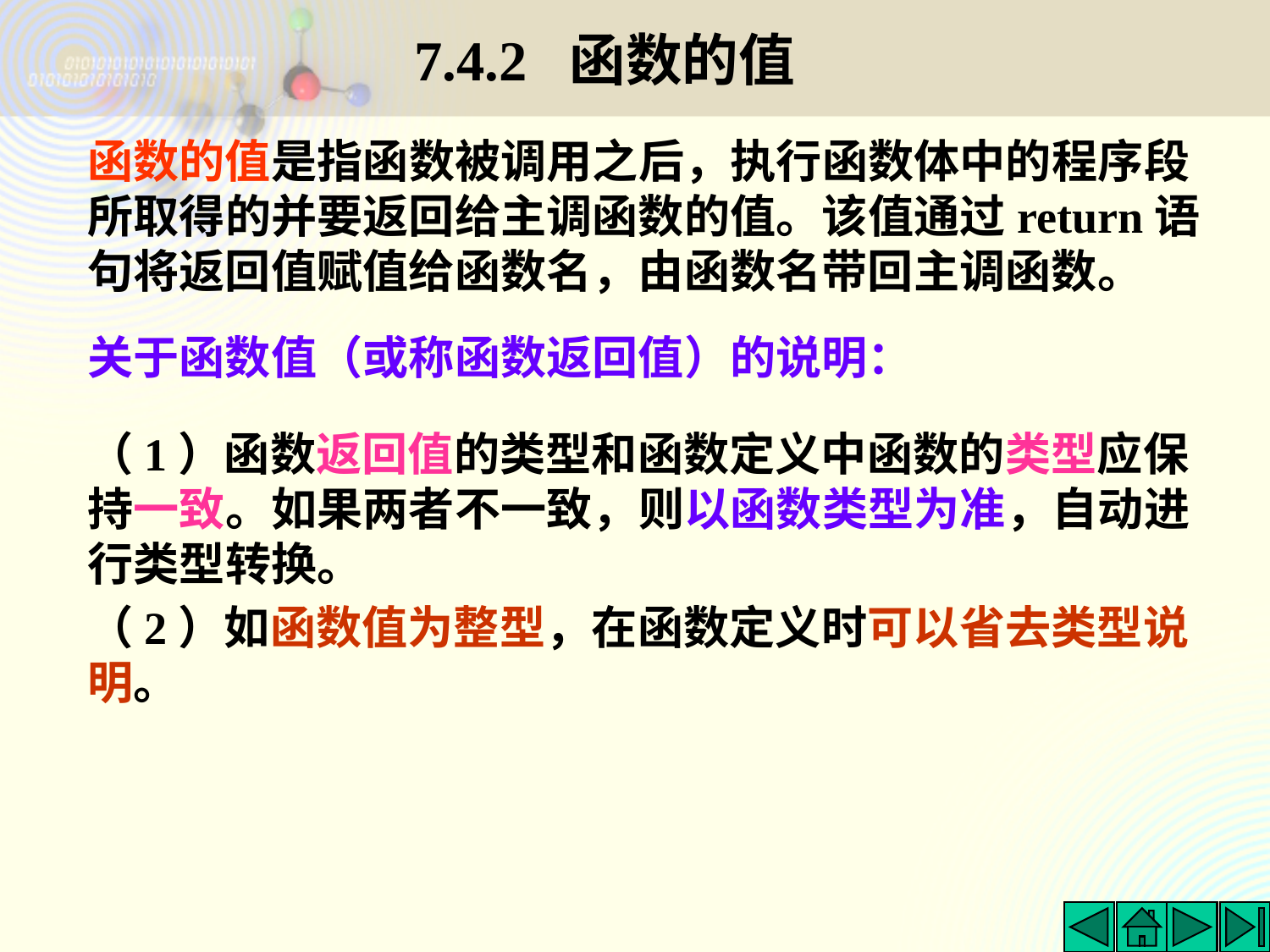

# 7.4.2  函数的值
函数的值是指函数被调用之后，执行函数体中的程序段所取得的并要返回给主调函数的值。该值通过return语句将返回值赋值给函数名，由函数名带回主调函数。
关于函数值（或称函数返回值）的说明：
（1）函数返回值的类型和函数定义中函数的类型应保持一致。如果两者不一致，则以函数类型为准，自动进行类型转换。
（2）如函数值为整型，在函数定义时可以省去类型说明。